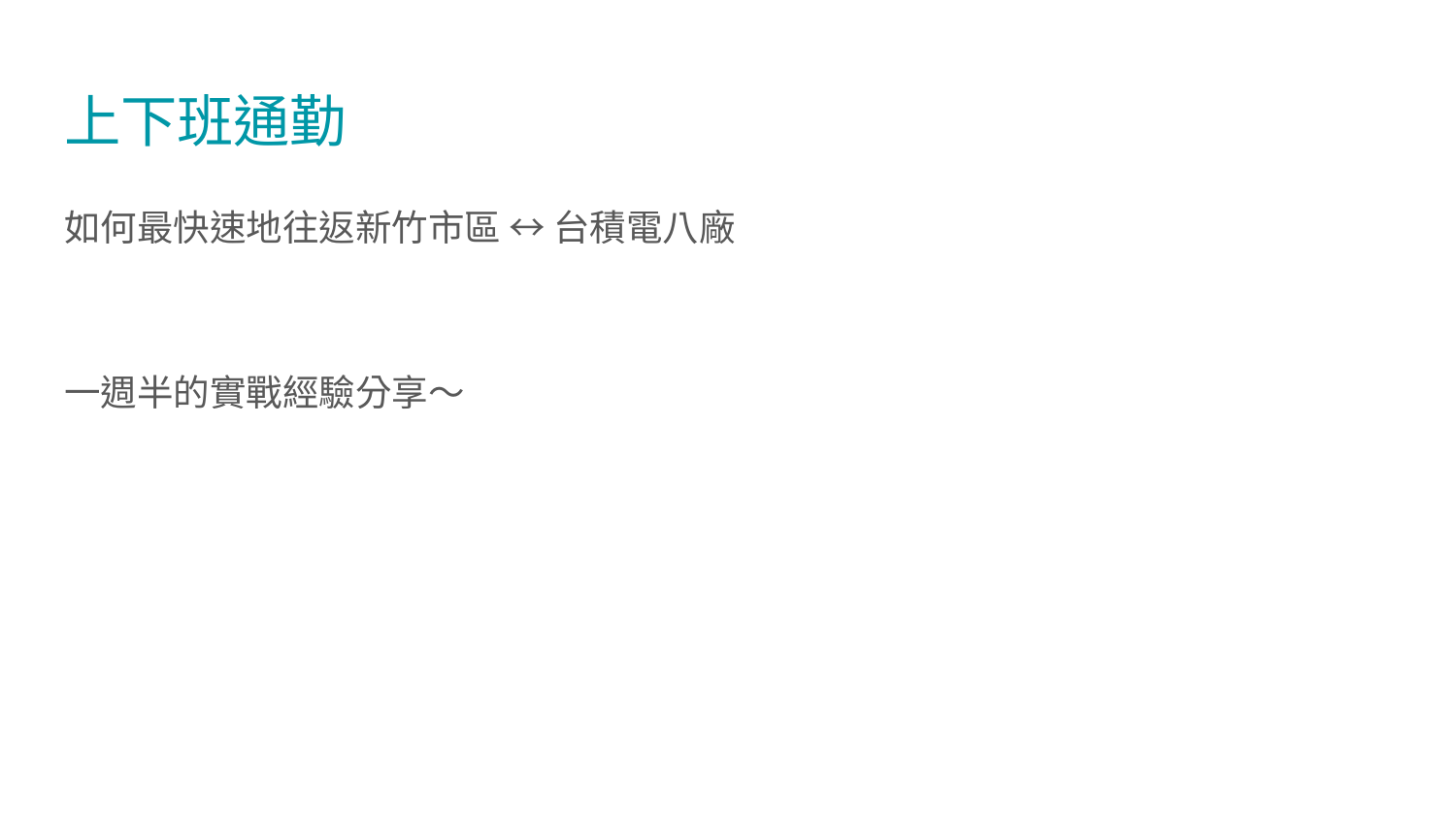

# 上下班通勤
如何最快速地往返新竹市區 ↔ 台積電八廠

一週半的實戰經驗分享～